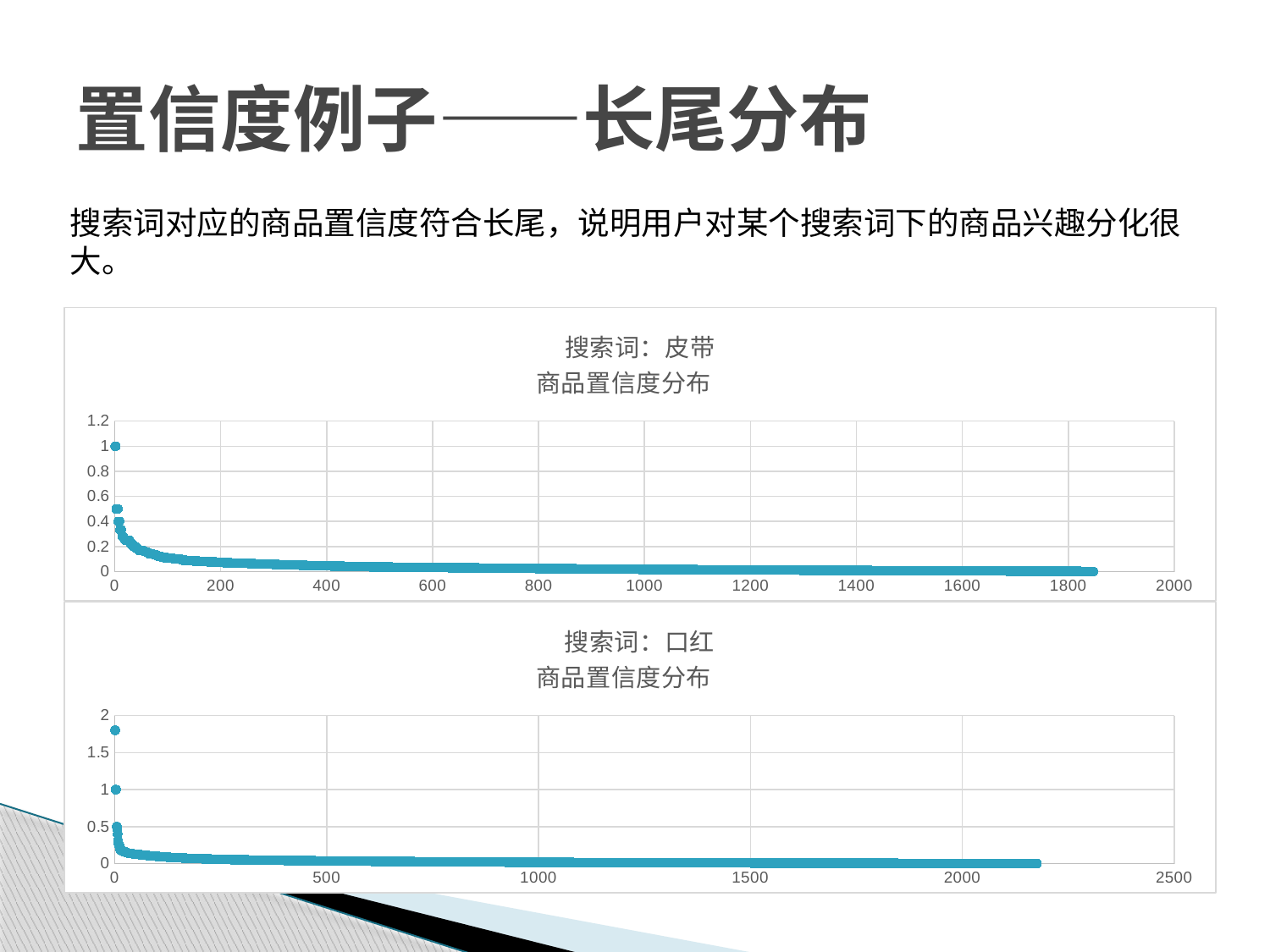

# 置信度例子——长尾分布
搜索词对应的商品置信度符合长尾，说明用户对某个搜索词下的商品兴趣分化很大。

### Chart: 搜索词：皮带
商品置信度分布

| Category | expo_click_rate       |
|---|---|

### Chart: 搜索词：口红
商品置信度分布

| Category | expo_click_rate       |
|---|---|